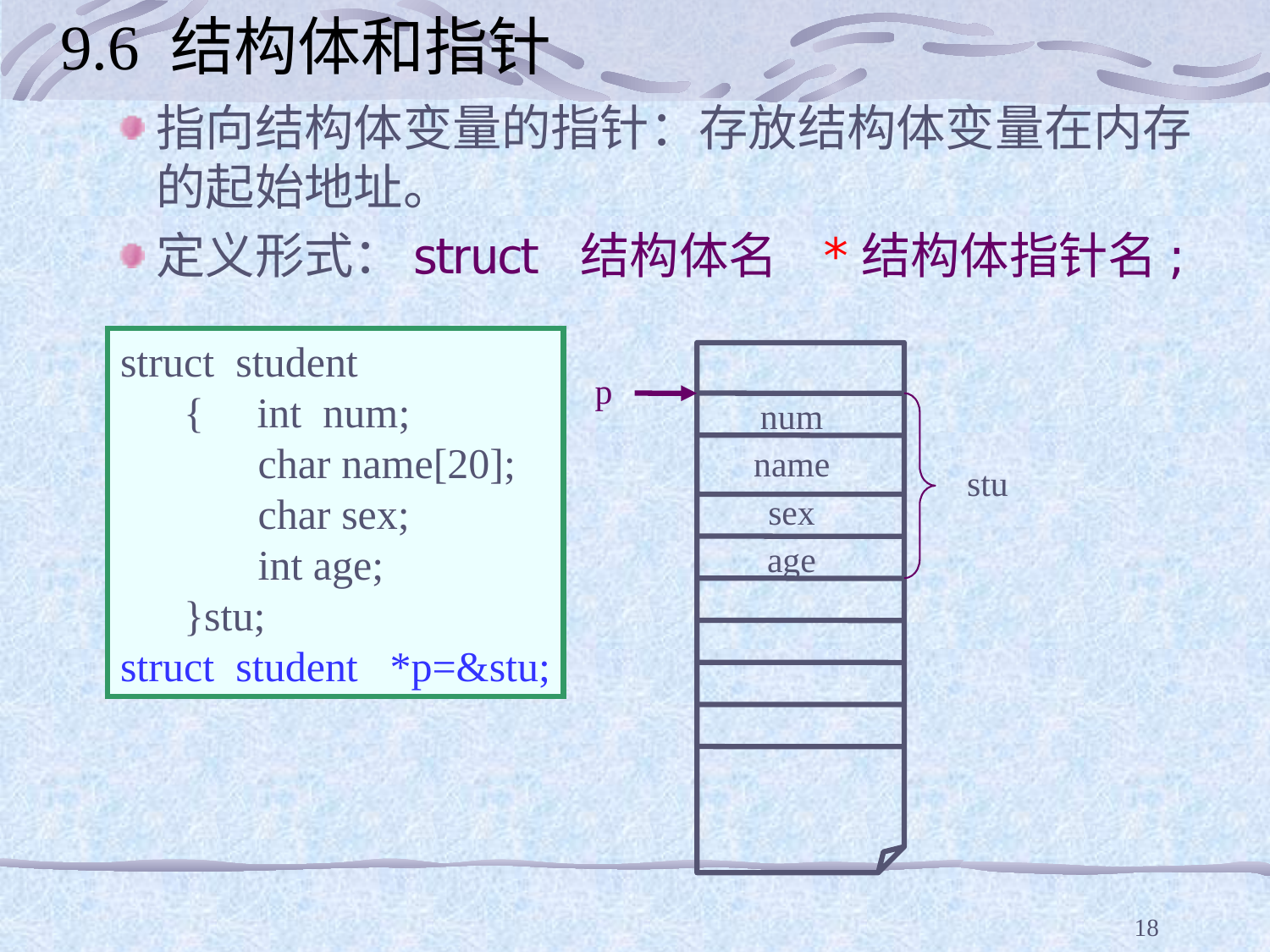

9.6 结构体和指针
指向结构体变量的指针：存放结构体变量在内存的起始地址。
定义形式：struct  结构体名   *结构体指针名;
struct  student
      {     int  num;
             char name[20];
             char sex;
             int age;
      }stu;
struct  student   *p=&stu;

p
num

name
stu
sex

age

18